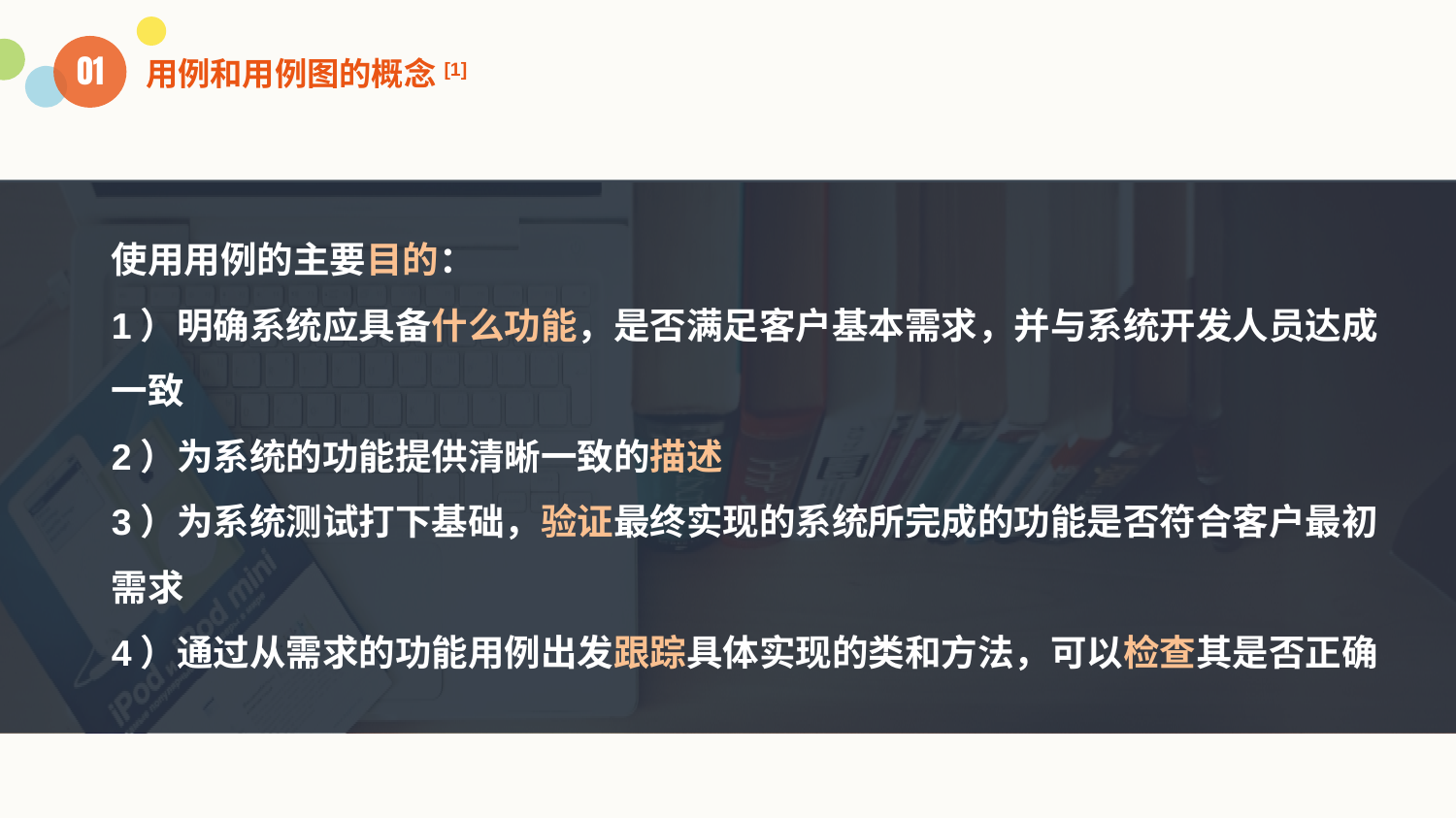

01
用例和用例图的概念[1]

使用用例的主要目的：
1）明确系统应具备什么功能，是否满足客户基本需求，并与系统开发人员达成一致
2）为系统的功能提供清晰一致的描述
3）为系统测试打下基础，验证最终实现的系统所完成的功能是否符合客户最初需求
4）通过从需求的功能用例出发跟踪具体实现的类和方法，可以检查其是否正确